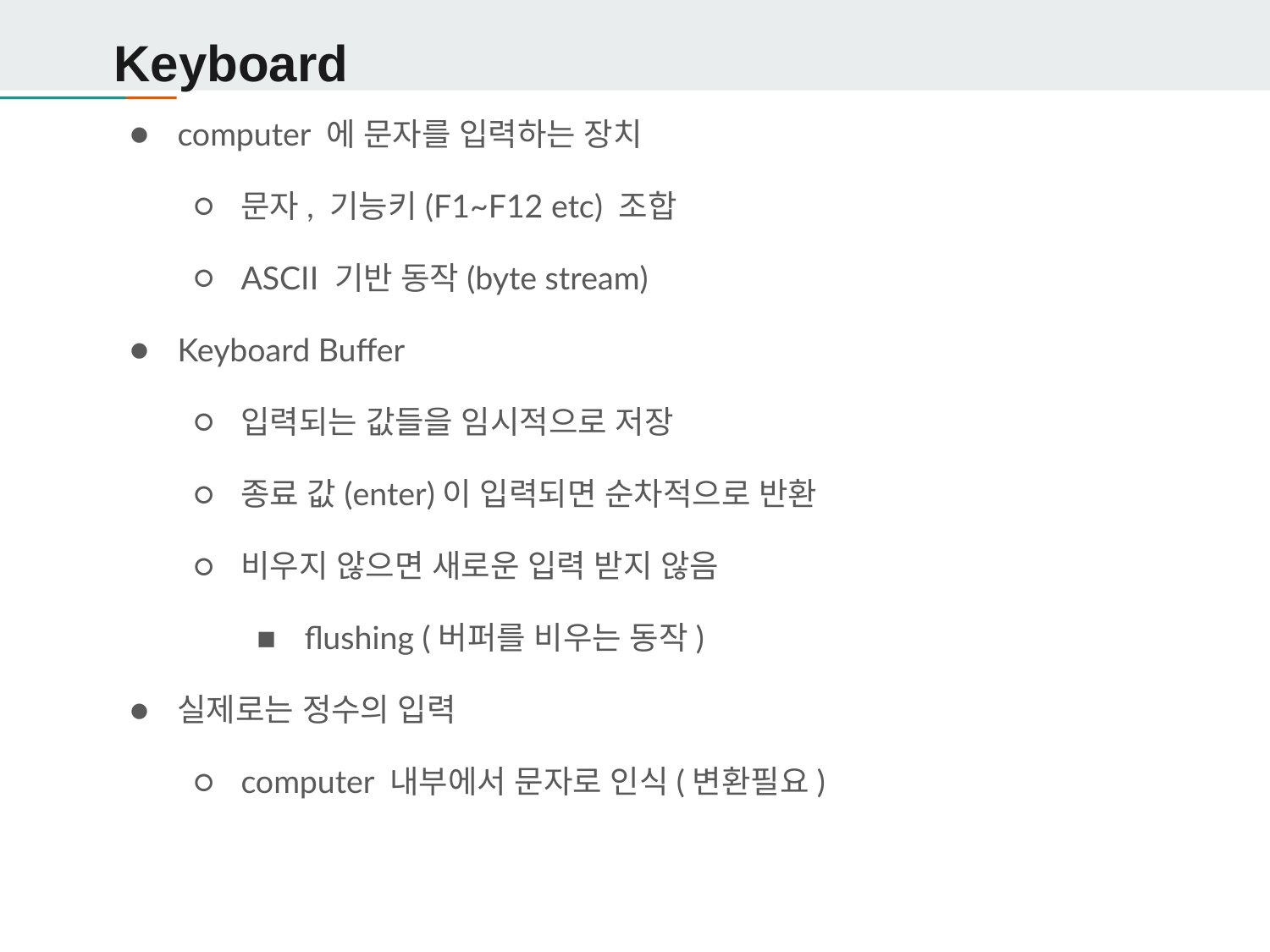

# Keyboard
computer 에 문자를 입력하는 장치
문자, 기능키(F1~F12 etc) 조합
ASCII 기반 동작(byte stream)
Keyboard Buffer
입력되는 값들을 임시적으로 저장
종료 값(enter)이 입력되면 순차적으로 반환
비우지 않으면 새로운 입력 받지 않음
flushing (버퍼를 비우는 동작)
실제로는 정수의 입력
computer 내부에서 문자로 인식(변환필요)